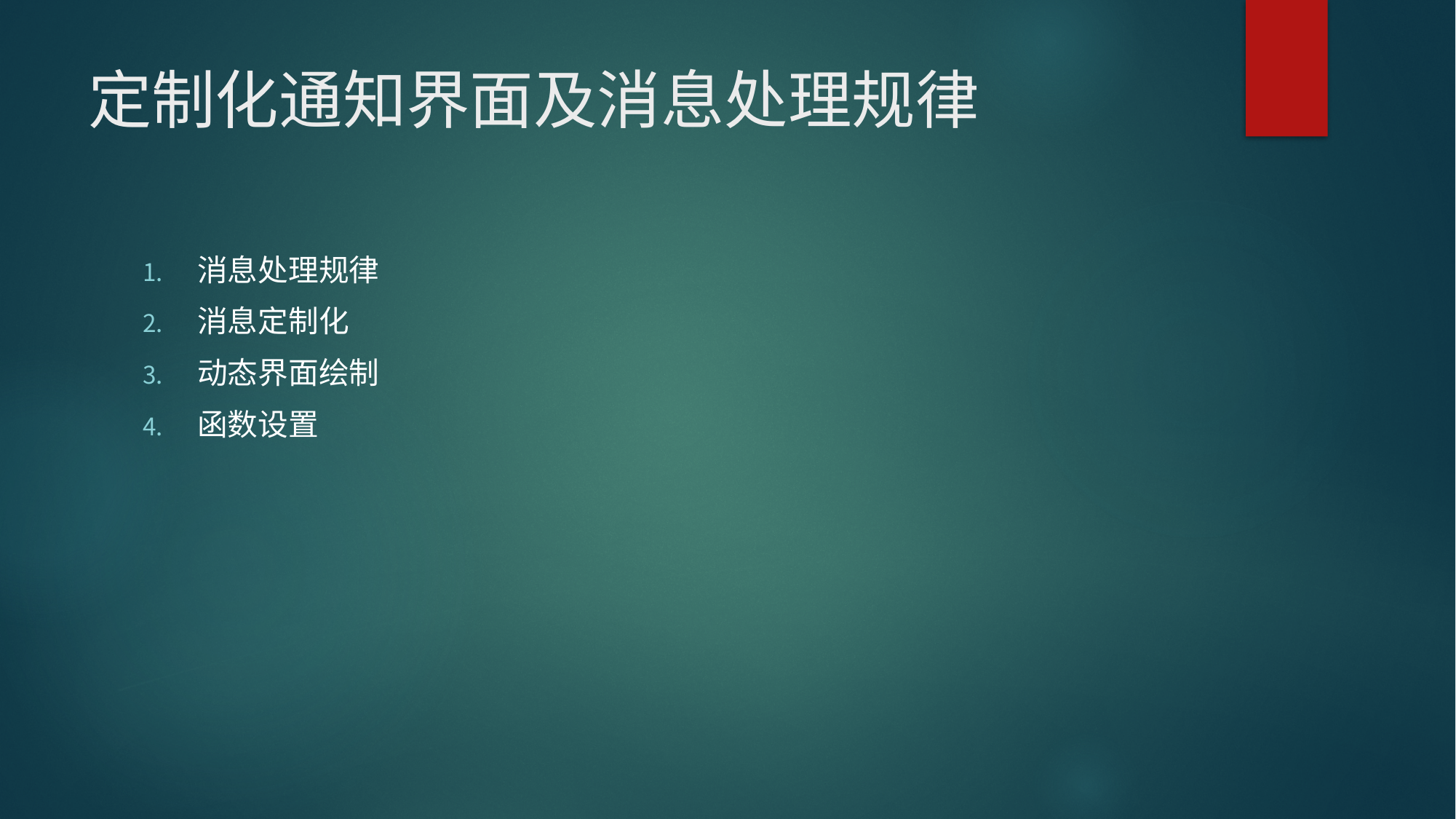

# 定制化通知界面及消息处理规律
消息处理规律
消息定制化
动态界面绘制
函数设置